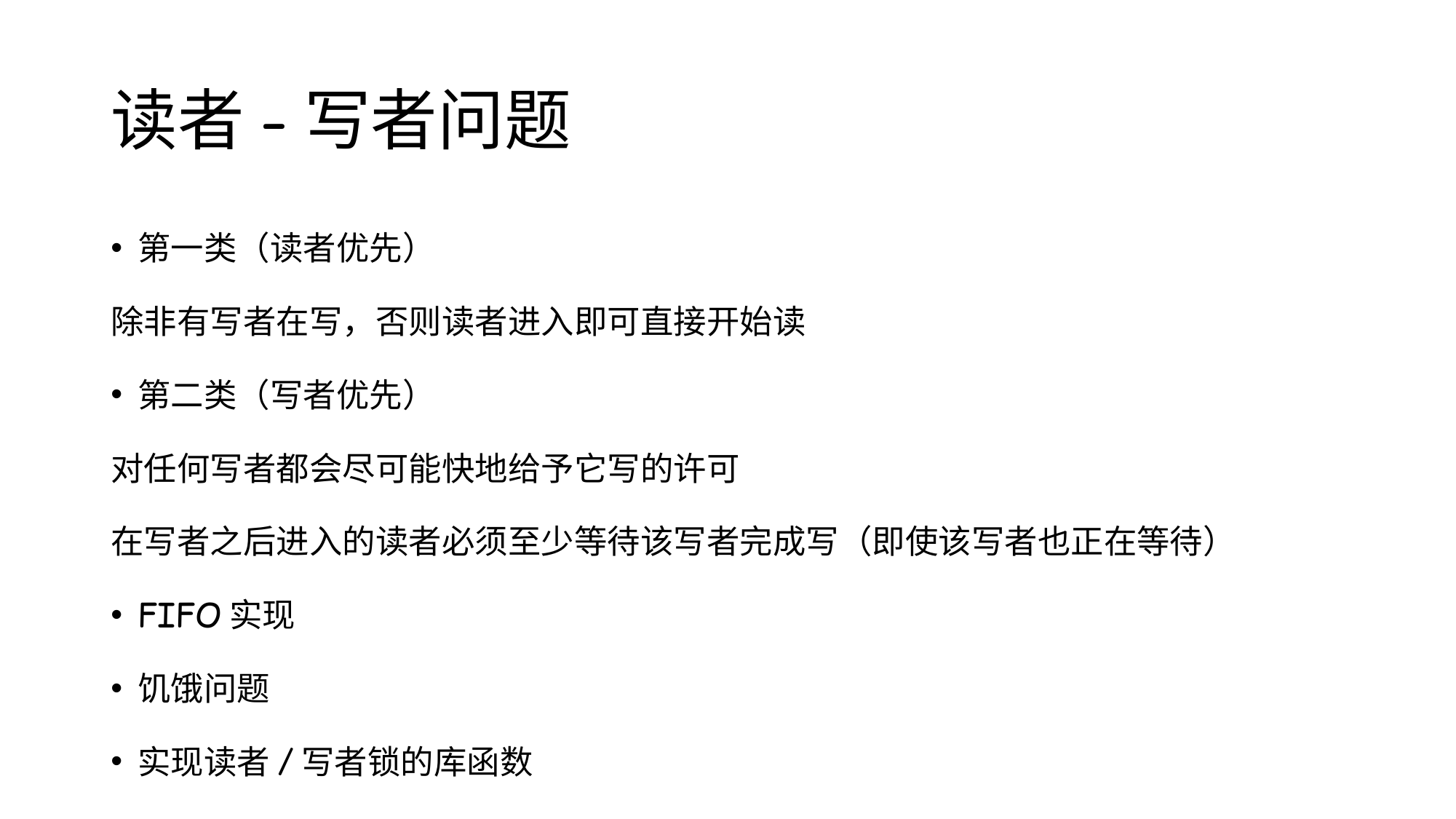

# 读者-写者问题
第一类（读者优先）
除非有写者在写，否则读者进入即可直接开始读
第二类（写者优先）
对任何写者都会尽可能快地给予它写的许可
在写者之后进入的读者必须至少等待该写者完成写（即使该写者也正在等待）
FIFO实现
饥饿问题
实现读者/写者锁的库函数